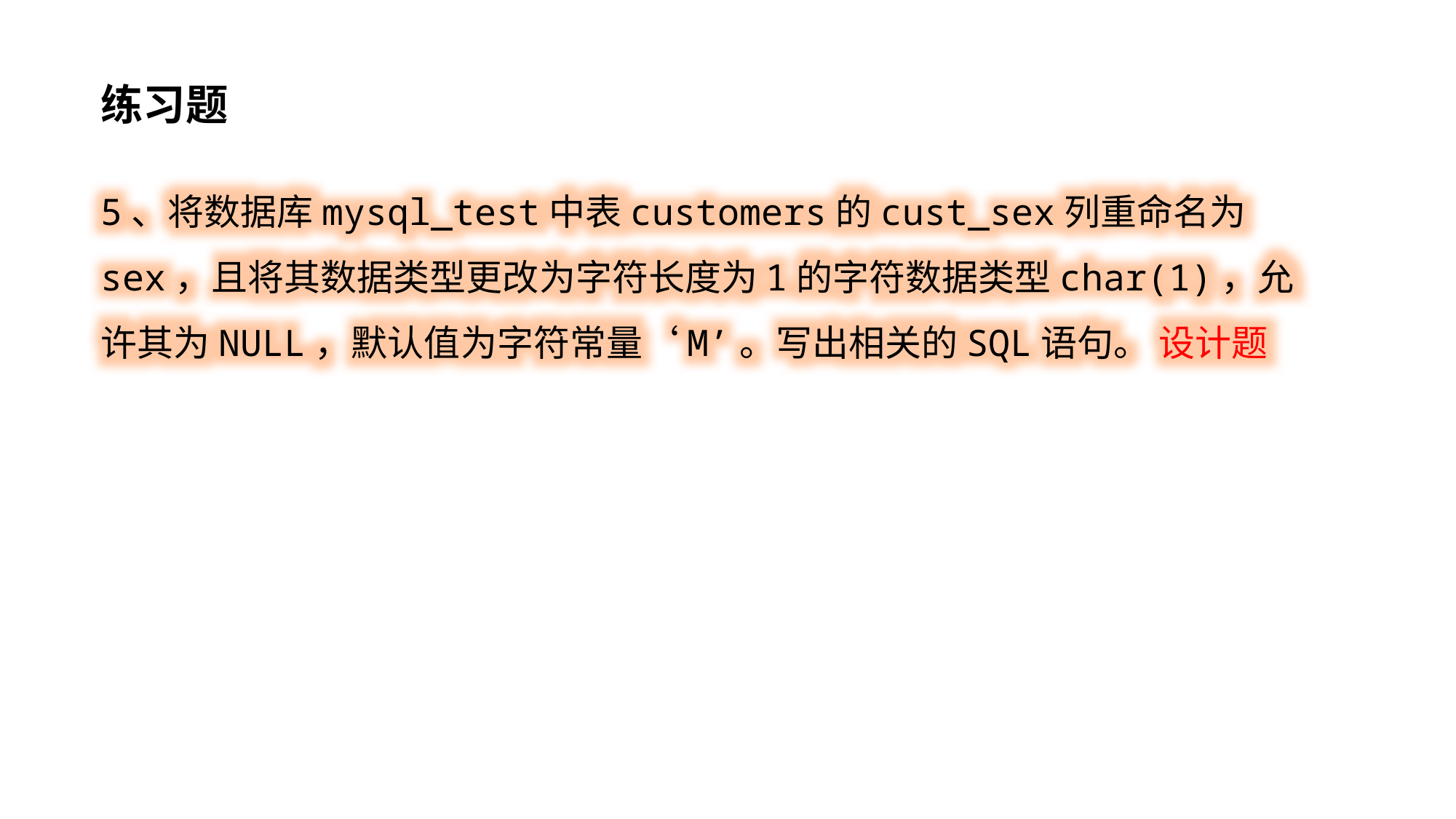

练习题
5、将数据库mysql_test中表customers的cust_sex列重命名为sex，且将其数据类型更改为字符长度为1的字符数据类型char(1)，允许其为NULL，默认值为字符常量‘M’。写出相关的SQL语句。 设计题